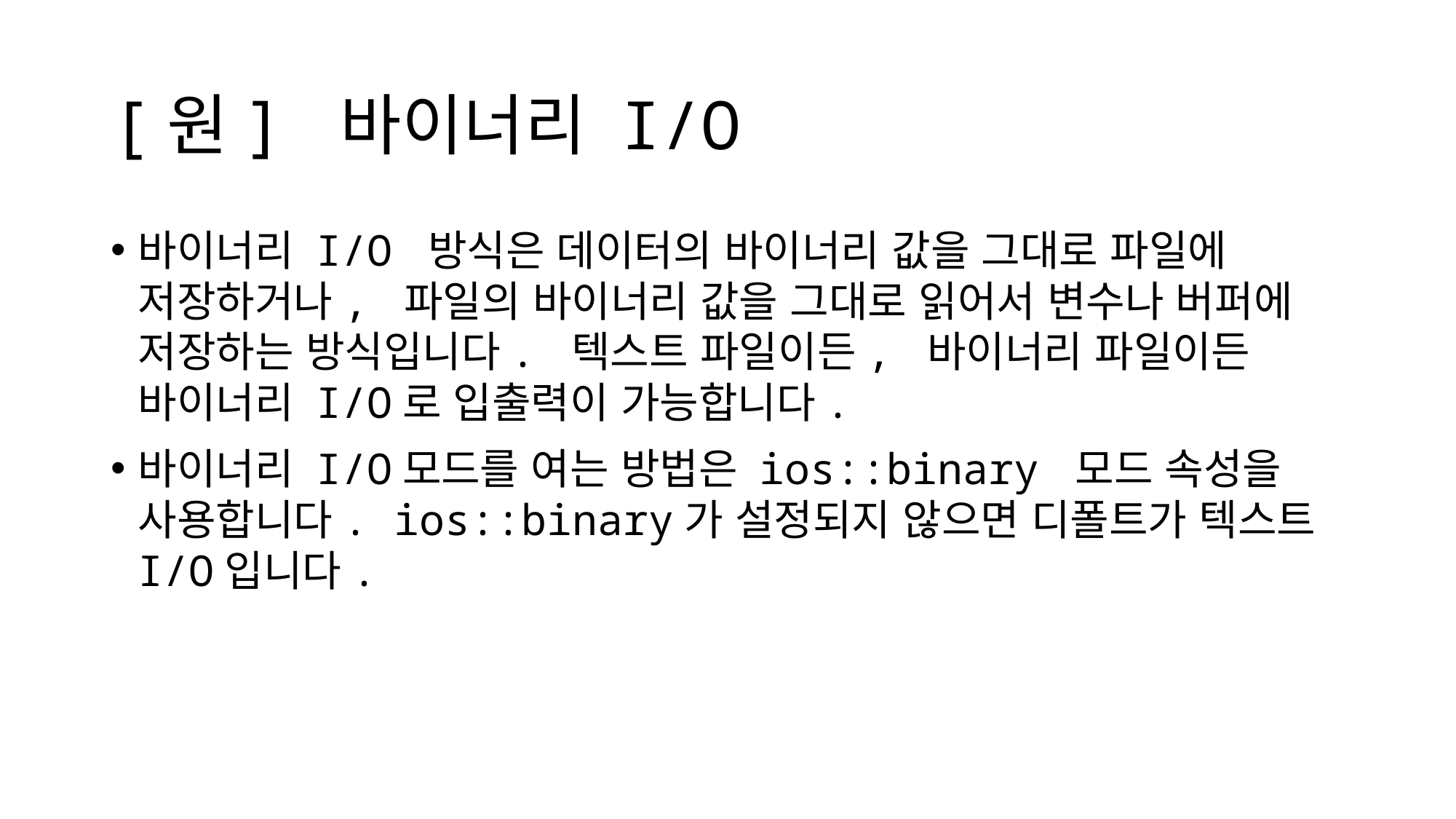

# [원] 바이너리 I/O
바이너리 I/O 방식은 데이터의 바이너리 값을 그대로 파일에 저장하거나, 파일의 바이너리 값을 그대로 읽어서 변수나 버퍼에 저장하는 방식입니다. 텍스트 파일이든, 바이너리 파일이든 바이너리 I/O로 입출력이 가능합니다.
바이너리 I/O모드를 여는 방법은 ios::binary 모드 속성을 사용합니다. ios::binary가 설정되지 않으면 디폴트가 텍스트 I/O입니다.